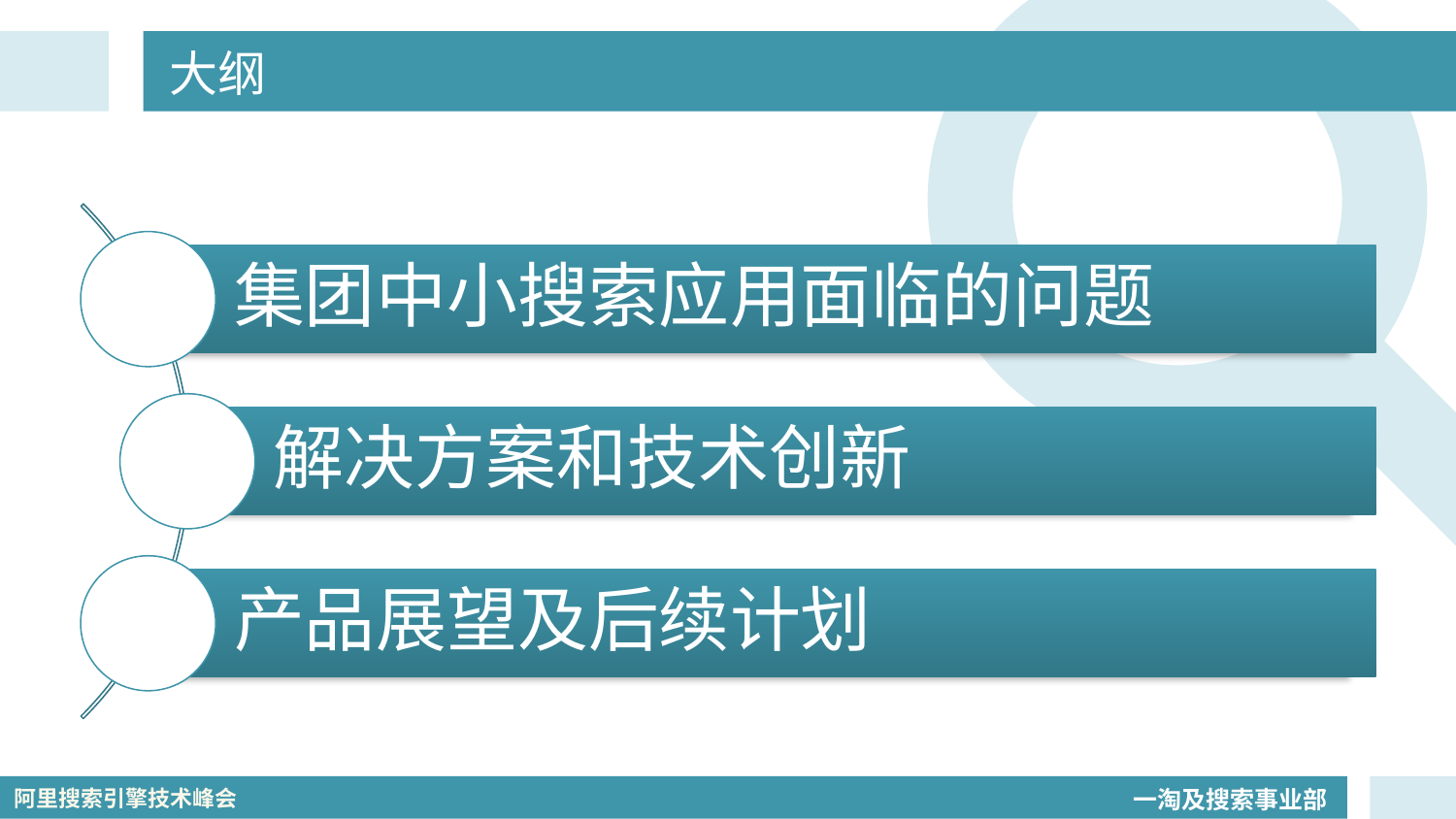

# 大纲
集团中小搜索应用面临的问题
解决方案和技术创新
产品展望及后续计划